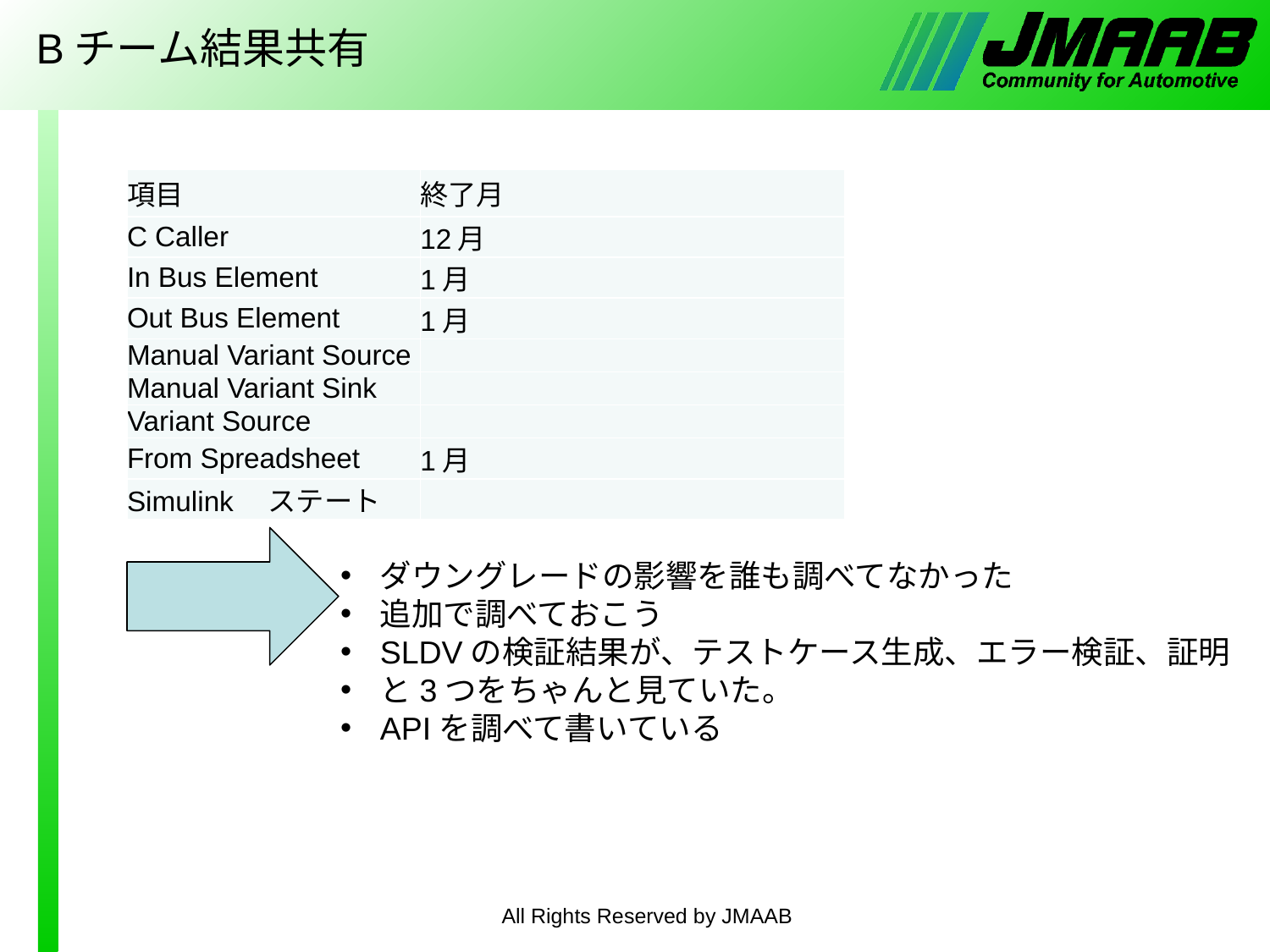

# Bチーム結果共有
| 項目 | 終了月 |
| --- | --- |
| C Caller | 12月 |
| In Bus Element | 1月 |
| Out Bus Element | 1月 |
| Manual Variant Source |  |
| Manual Variant Sink |  |
| Variant Source |  |
| From Spreadsheet | 1月 |
| Simulink　ステート |  |

ダウングレードの影響を誰も調べてなかった
追加で調べておこう
SLDVの検証結果が、テストケース生成、エラー検証、証明
と3つをちゃんと見ていた。
APIを調べて書いている